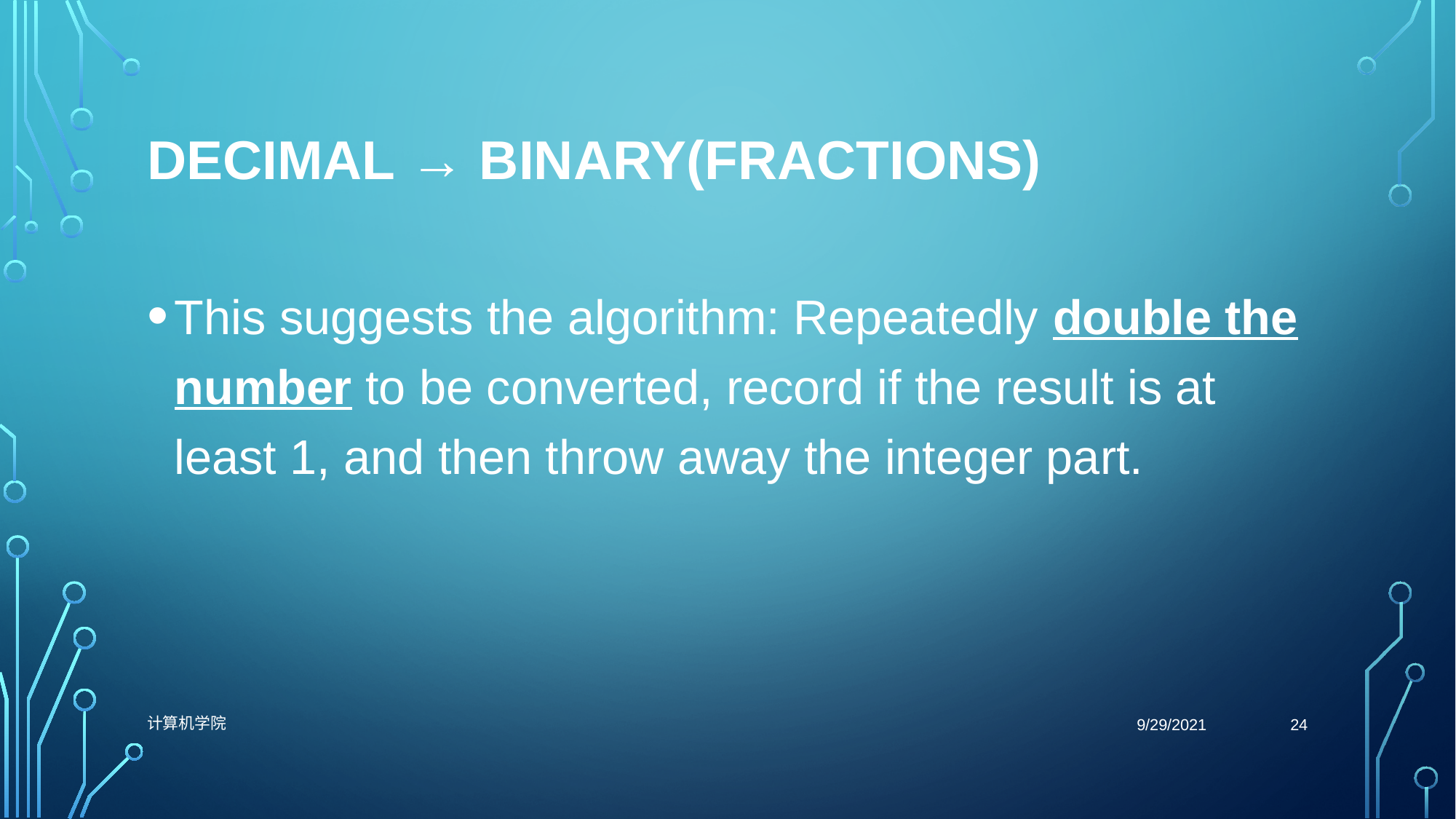

# Decimal → Binary(Fractions)
This suggests the algorithm: Repeatedly double the number to be converted, record if the result is at least 1, and then throw away the integer part.
24
计算机学院
9/29/2021